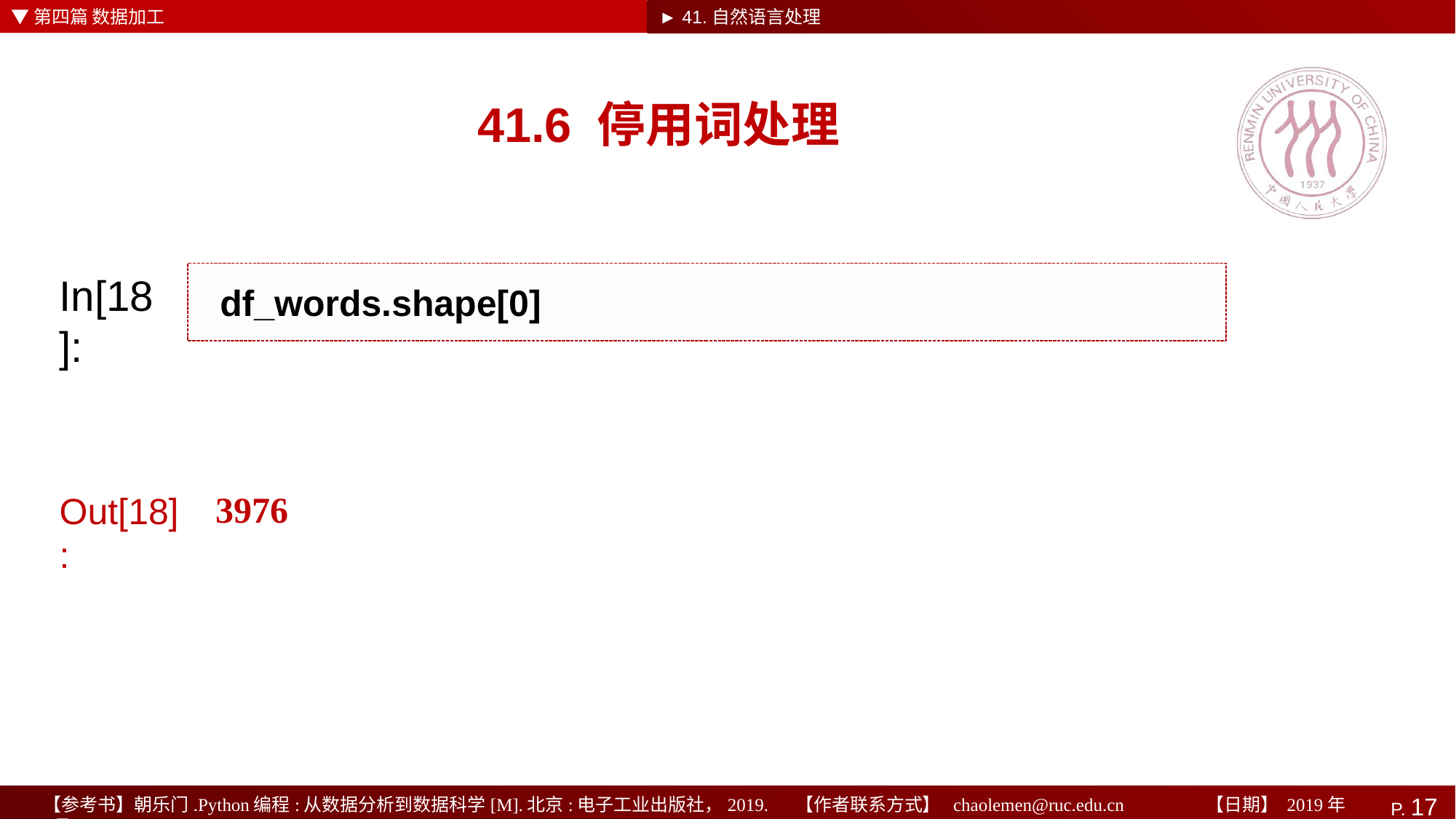

▼第四篇 数据加工
► 41.自然语言处理
# 41.6 停用词处理
In[18]:
df_words.shape[0]
3976
Out[18]: